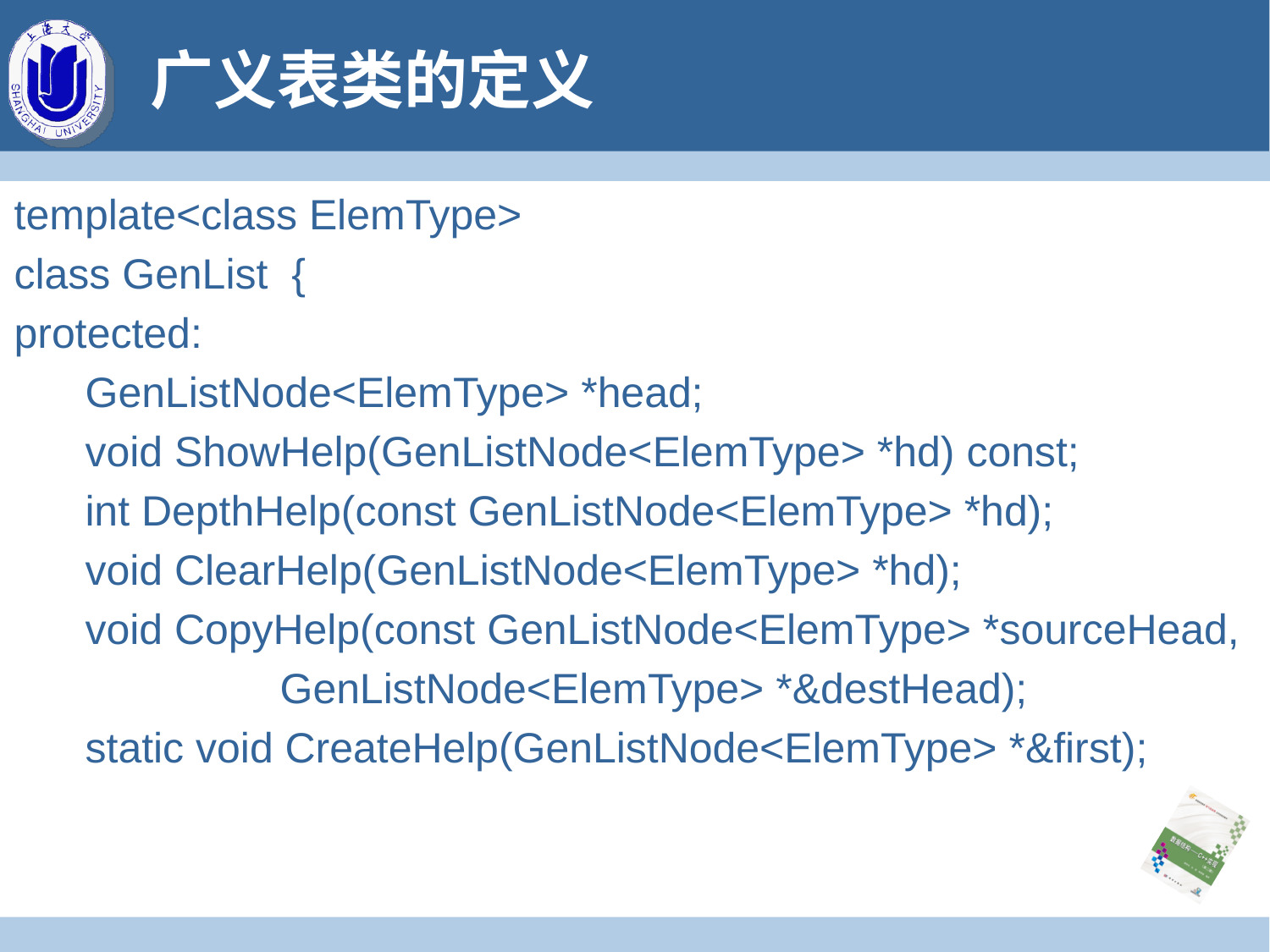

# 广义表类的定义
template<class ElemType>
class GenList  {
protected:
      GenListNode<ElemType> *head;
      void ShowHelp(GenListNode<ElemType> *hd) const;
      int DepthHelp(const GenListNode<ElemType> *hd);
      void ClearHelp(GenListNode<ElemType> *hd);
      void CopyHelp(const GenListNode<ElemType> *sourceHead,
		 GenListNode<ElemType> *&destHead);
      static void CreateHelp(GenListNode<ElemType> *&first);